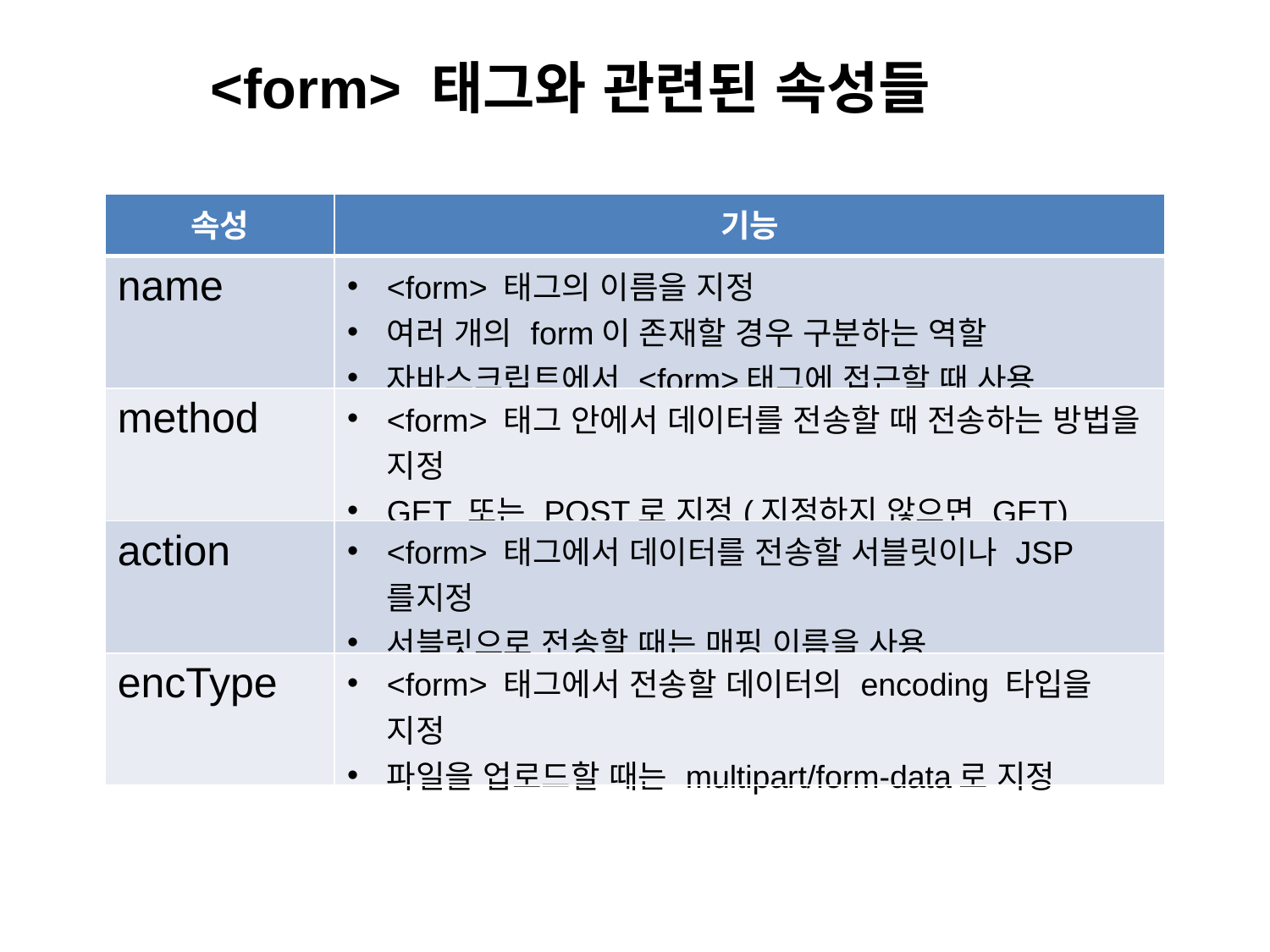

<form> 태그와 관련된 속성들
| 속성 | 기능 |
| --- | --- |
| name | <form> 태그의 이름을 지정 여러 개의 form이 존재할 경우 구분하는 역할 자바스크립트에서 <form>태그에 접근할 때 사용 |
| method | <form> 태그 안에서 데이터를 전송할 때 전송하는 방법을 지정 GET 또는 POST로 지정(지정하지 않으면 GET) |
| action | <form> 태그에서 데이터를 전송할 서블릿이나 JSP를지정 서블릿으로 전송할 때는 매핑 이름을 사용 |
| encType | <form> 태그에서 전송할 데이터의 encoding 타입을 지정 파일을 업로드할 때는 multipart/form-data로 지정 |